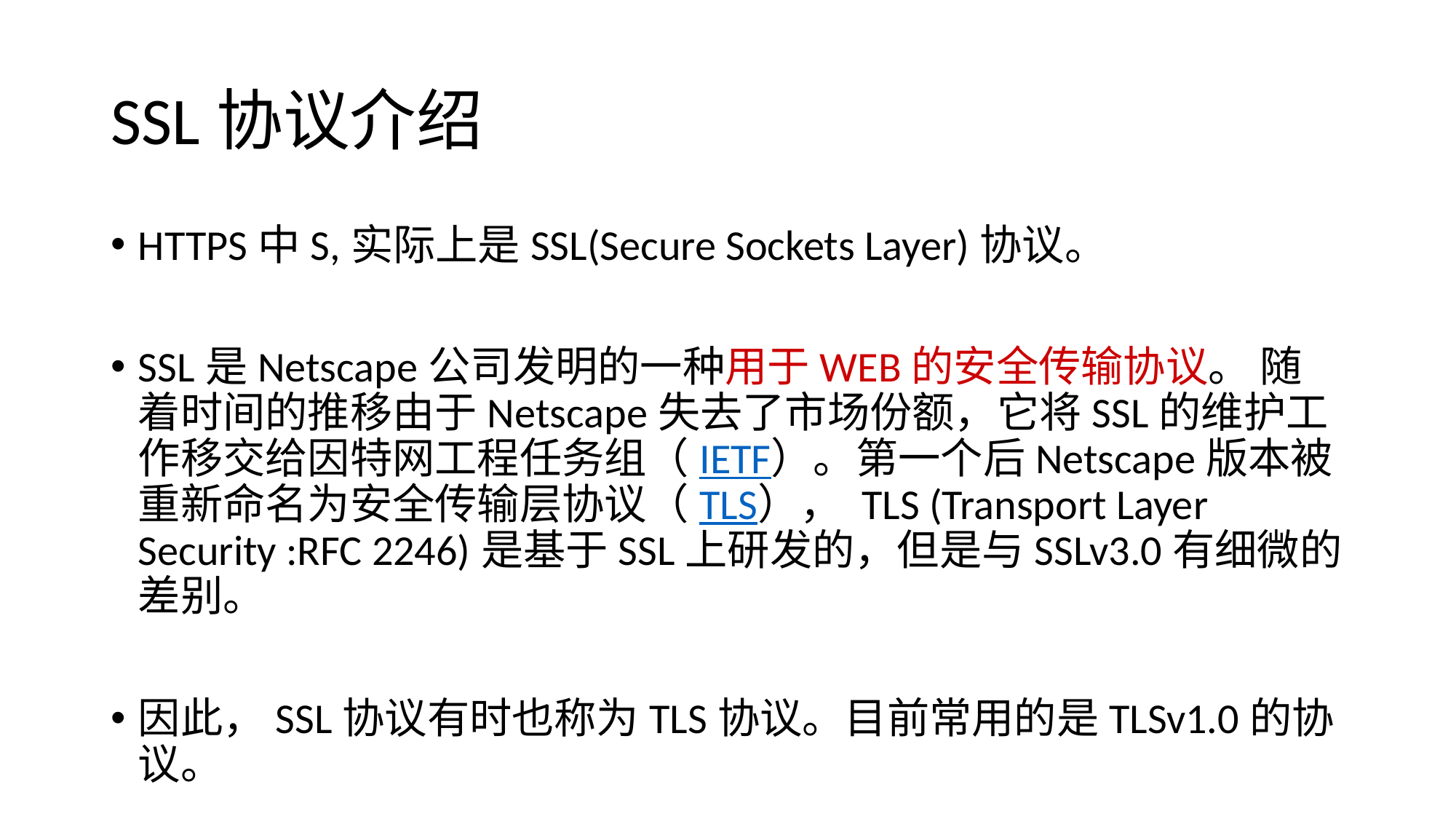

# SSL协议介绍
HTTPS中S,实际上是SSL(Secure Sockets Layer)协议。

SSL是Netscape公司发明的一种用于WEB的安全传输协议。 随着时间的推移由于Netscape失去了市场份额，它将SSL的维护工作移交给因特网工程任务组（IETF）。第一个后Netscape版本被重新命名为安全传输层协议（TLS）， TLS (Transport Layer Security :RFC 2246)是基于SSL上研发的，但是与SSLv3.0有细微的差别。

因此，SSL协议有时也称为TLS协议。目前常用的是TLSv1.0的协议。